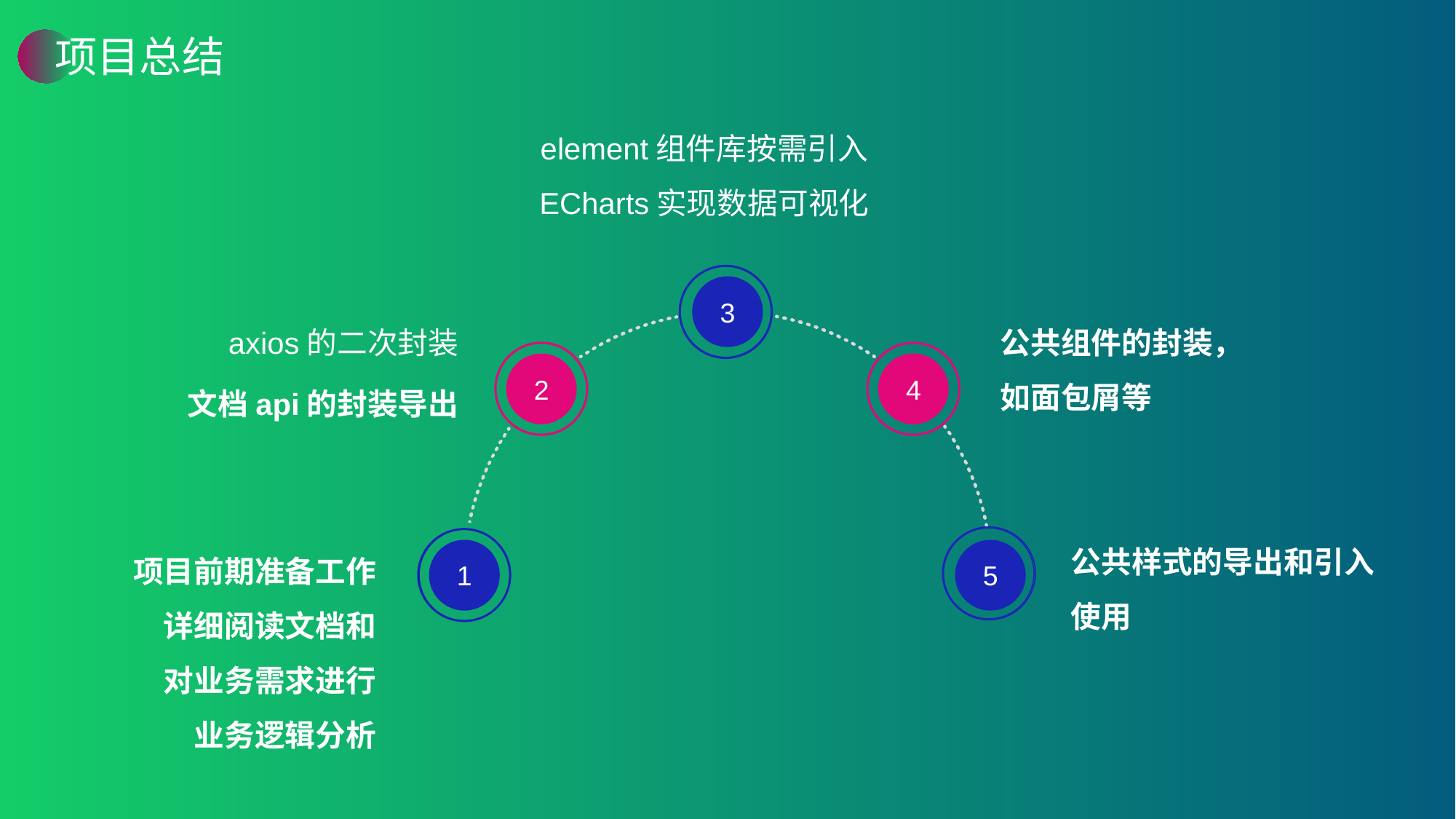

项目总结

element组件库按需引入
ECharts实现数据可视化

3
axios的二次封装
文档api的封装导出
公共组件的封装，如面包屑等

2
4

公共样式的导出和引入使用

项目前期准备工作
详细阅读文档和
对业务需求进行
业务逻辑分析

1
5